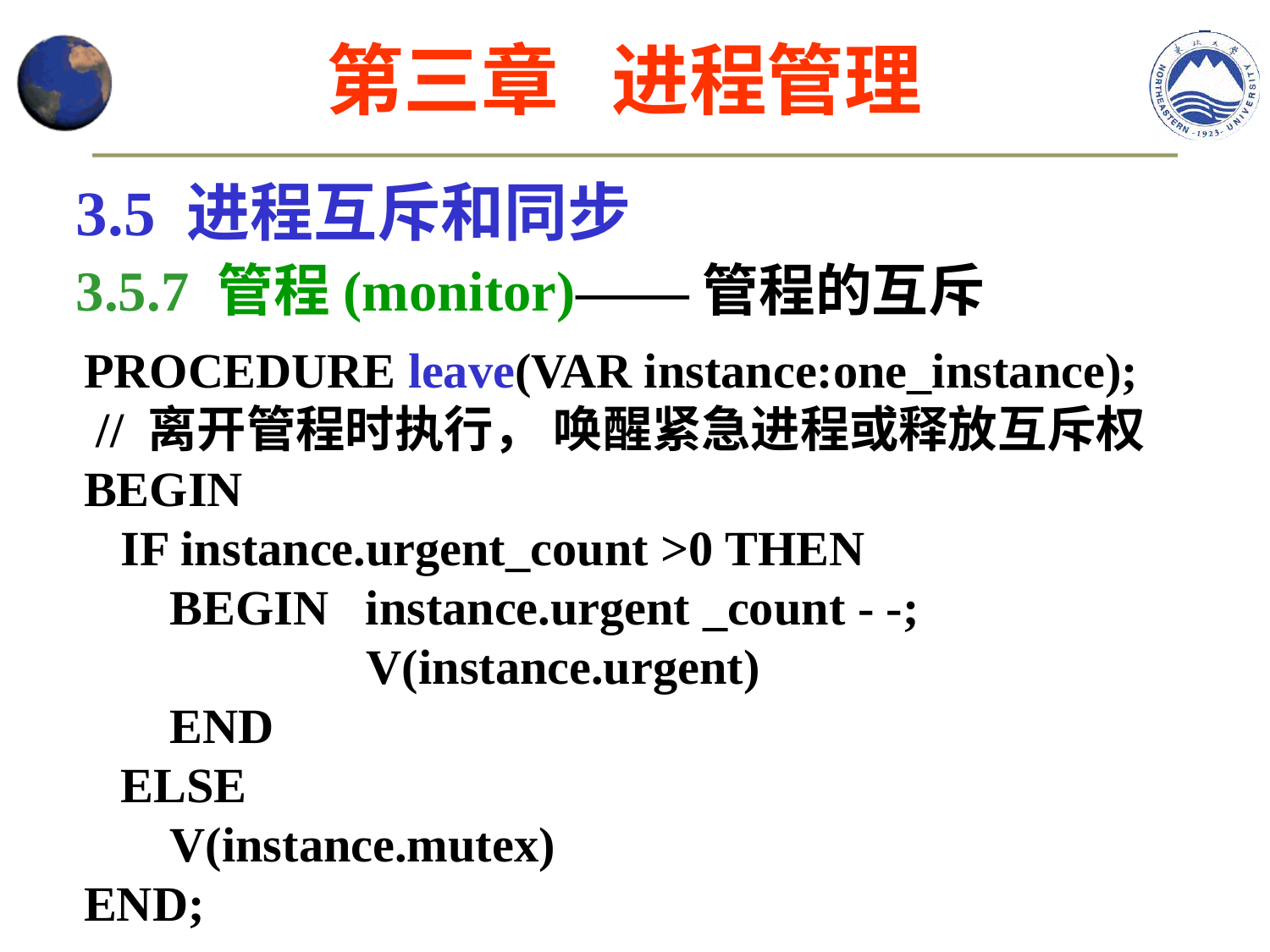

第三章   进程管理
3.5 进程互斥和同步
3.5.7 管程(monitor)——管程的互斥
PROCEDURE leave(VAR instance:one_instance);
 // 离开管程时执行， 唤醒紧急进程或释放互斥权
BEGIN
   IF instance.urgent_count >0 THEN
       BEGIN   instance.urgent _count - -;
                       V(instance.urgent)
       END
   ELSE
       V(instance.mutex)
END;